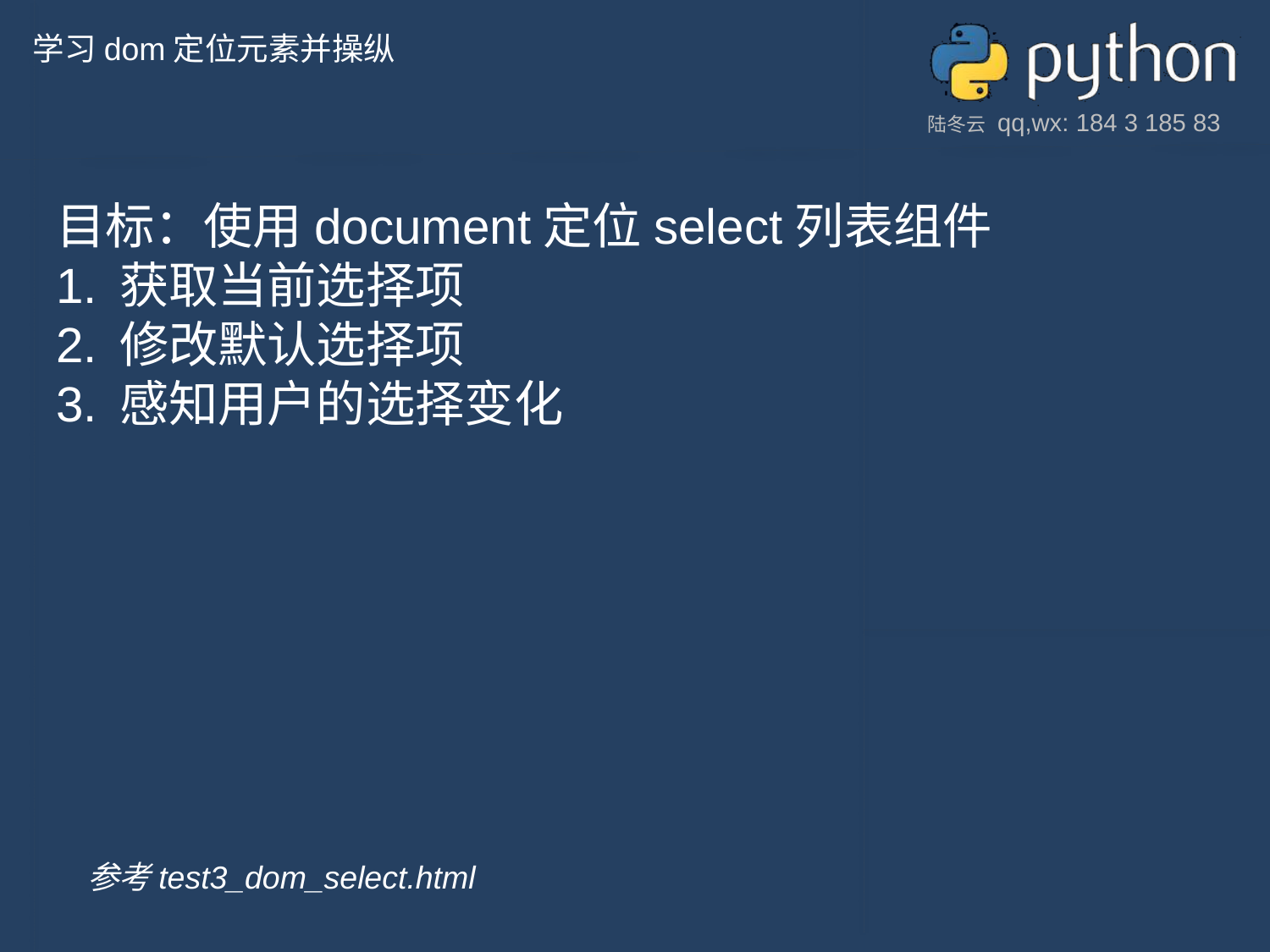

学习dom定位元素并操纵
目标：使用document定位select列表组件
获取当前选择项
修改默认选择项
感知用户的选择变化
参考test3_dom_select.html